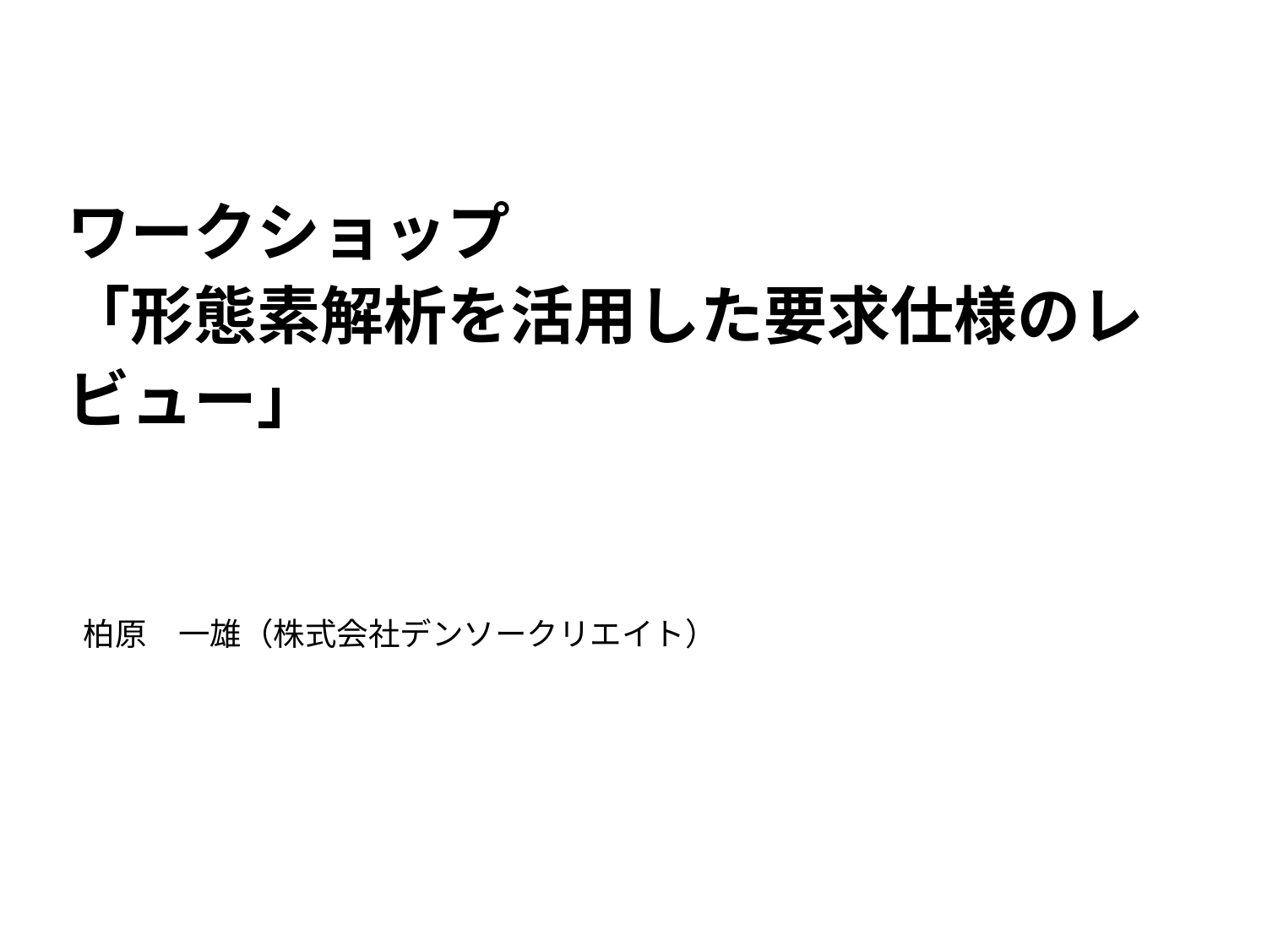

# ワークショップ 「形態素解析を活用した要求仕様のレビュー」
柏原　一雄（株式会社デンソークリエイト）